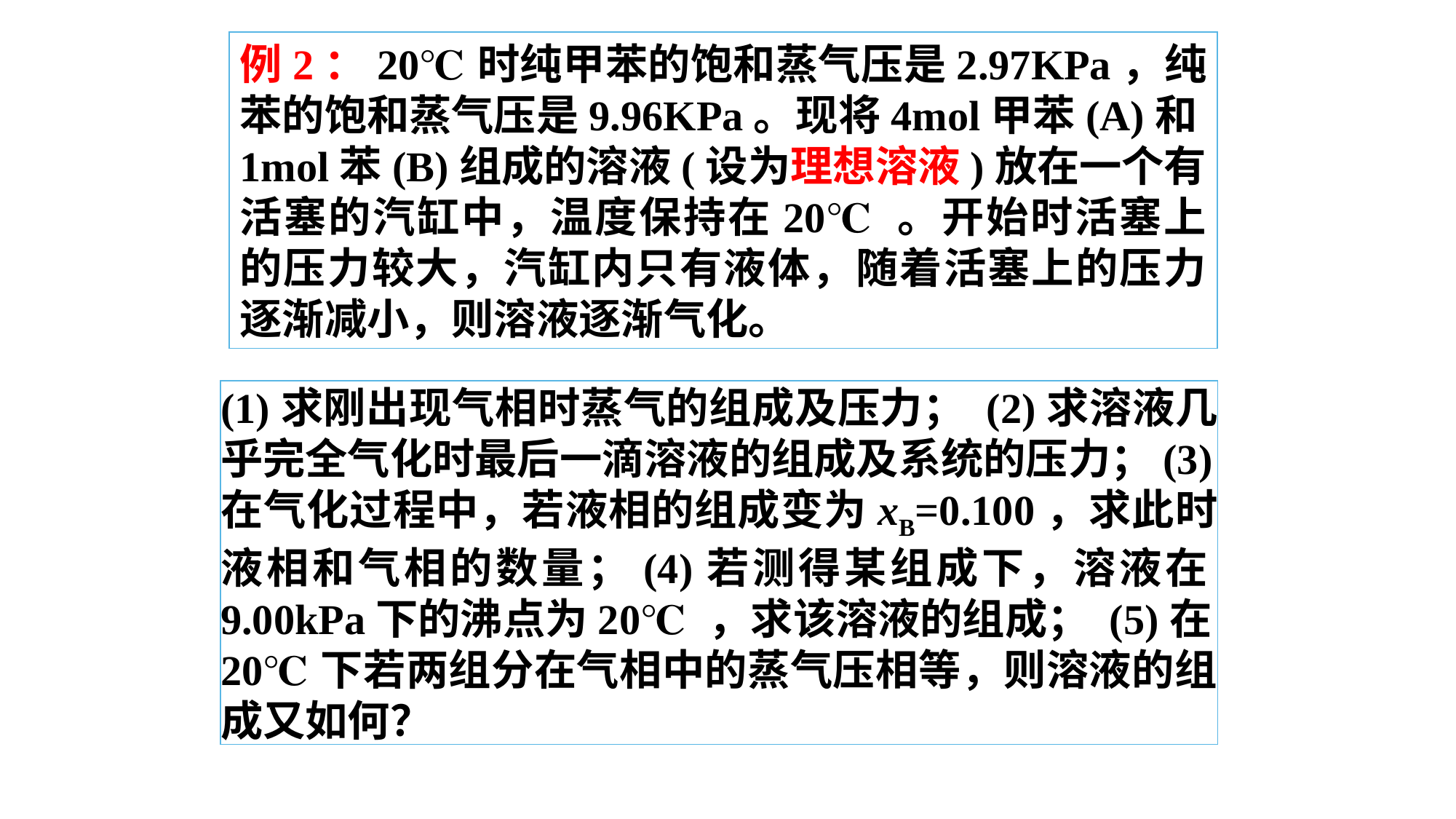

例2：20℃时纯甲苯的饱和蒸气压是2.97KPa，纯苯的饱和蒸气压是9.96KPa。现将4mol甲苯(A)和1mol苯(B)组成的溶液(设为理想溶液)放在一个有活塞的汽缸中，温度保持在20℃ 。开始时活塞上的压力较大，汽缸内只有液体，随着活塞上的压力逐渐减小，则溶液逐渐气化。
(1)求刚出现气相时蒸气的组成及压力； (2)求溶液几乎完全气化时最后一滴溶液的组成及系统的压力；(3)在气化过程中，若液相的组成变为xB=0.100，求此时液相和气相的数量；(4)若测得某组成下，溶液在9.00kPa下的沸点为20℃ ，求该溶液的组成； (5)在20℃下若两组分在气相中的蒸气压相等，则溶液的组成又如何？